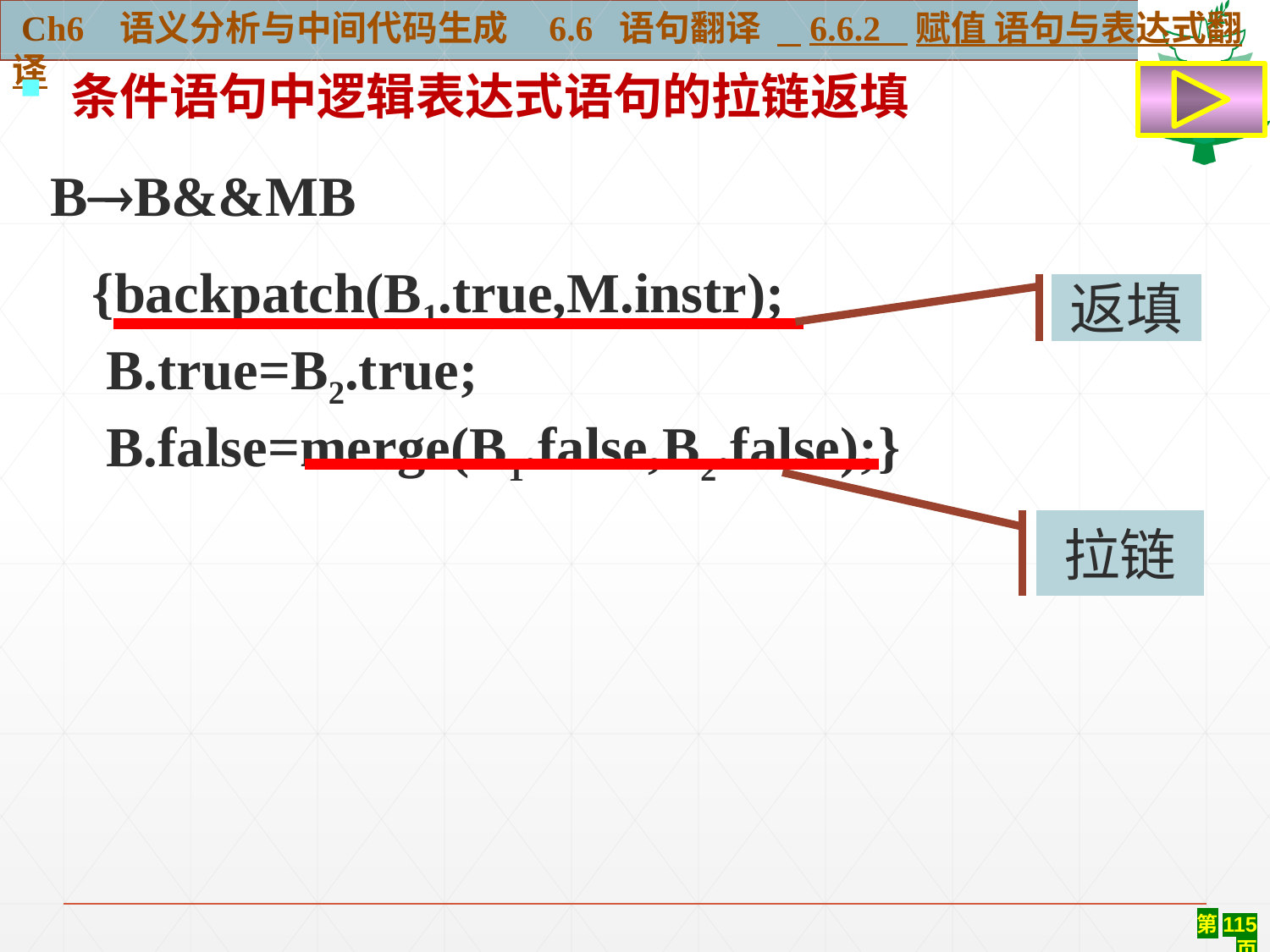

Ch6   语义分析与中间代码生成    6.6  语句翻译     6.6.2   赋值 语句与表达式翻译

 条件语句中逻辑表达式语句的拉链返填
B→B&&MB
{backpatch(B1.true,M.instr);
 B.true=B2.true;
 B.false=merge(B1.false,B2.false);}
返填
拉链